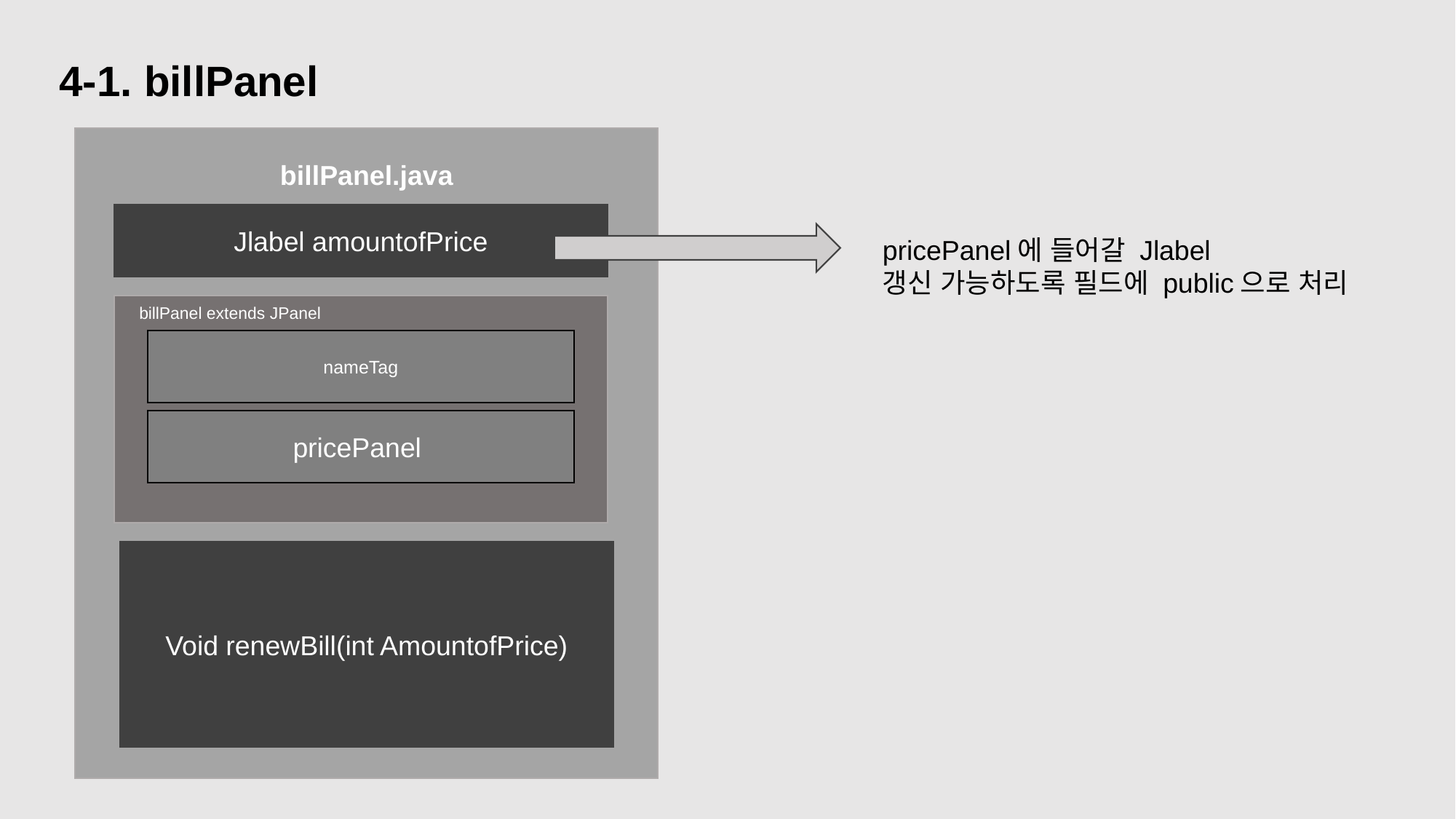

4-1. billPanel
billPanel.java

billPanel extends JPanel
nameTag
pricePanel
Jlabel amountofPrice

pricePanel에 들어갈 Jlabel
갱신 가능하도록 필드에 public으로 처리
Void renewBill(int AmountofPrice)